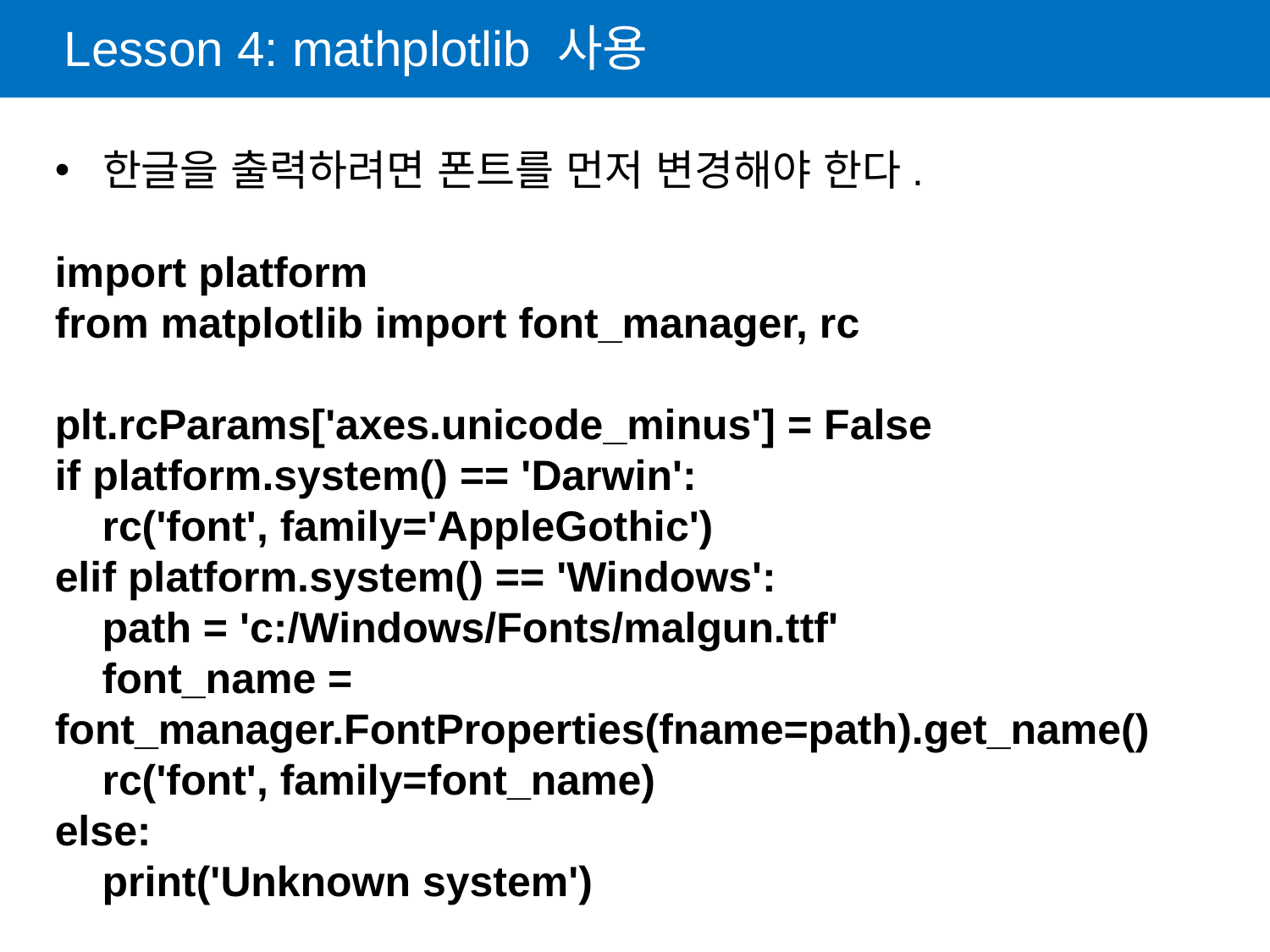

# Lesson 4: mathplotlib 사용
한글을 출력하려면 폰트를 먼저 변경해야 한다.

import platform
from matplotlib import font_manager, rc

plt.rcParams['axes.unicode_minus'] = False
if platform.system() == 'Darwin':
    rc('font', family='AppleGothic')
elif platform.system() == 'Windows':
    path = 'c:/Windows/Fonts/malgun.ttf'
    font_name = font_manager.FontProperties(fname=path).get_name()
    rc('font', family=font_name)
else:
    print('Unknown system')